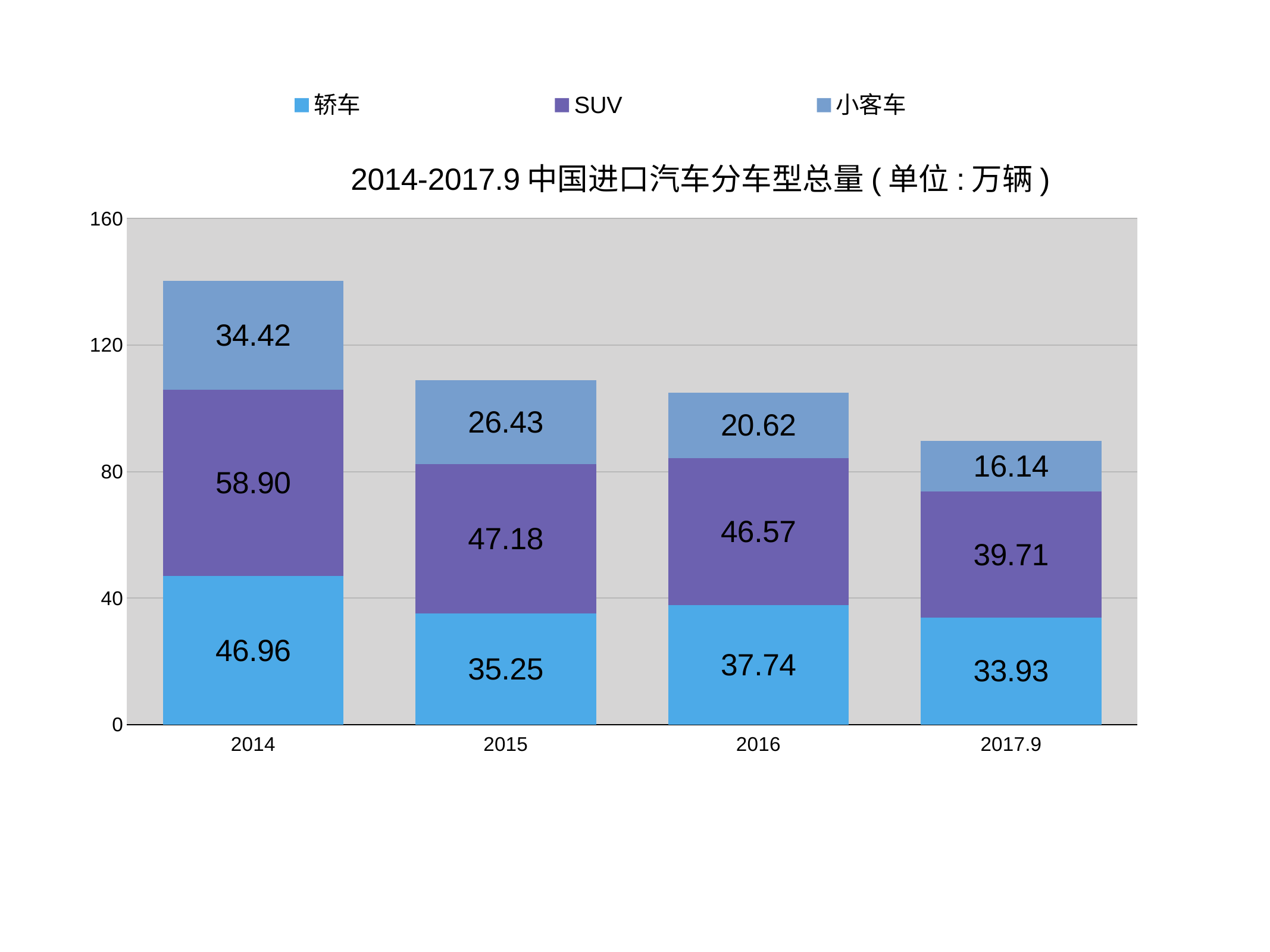

### Chart: 2014-2017.9中国进口汽车分车型总量(单位:万辆)

| Category | 轿车 | SUV | 小客车 |
|---|---|---|---|
| 2014 | 46.9641 | 58.9017 | 34.4199 |
| 2015 | 35.2461 | 47.1757 | 26.4332 |
| 2016 | 37.7373 | 46.5739 | 20.619 |
| 2017.9 | 33.9332 | 39.7144 | 16.1399 |